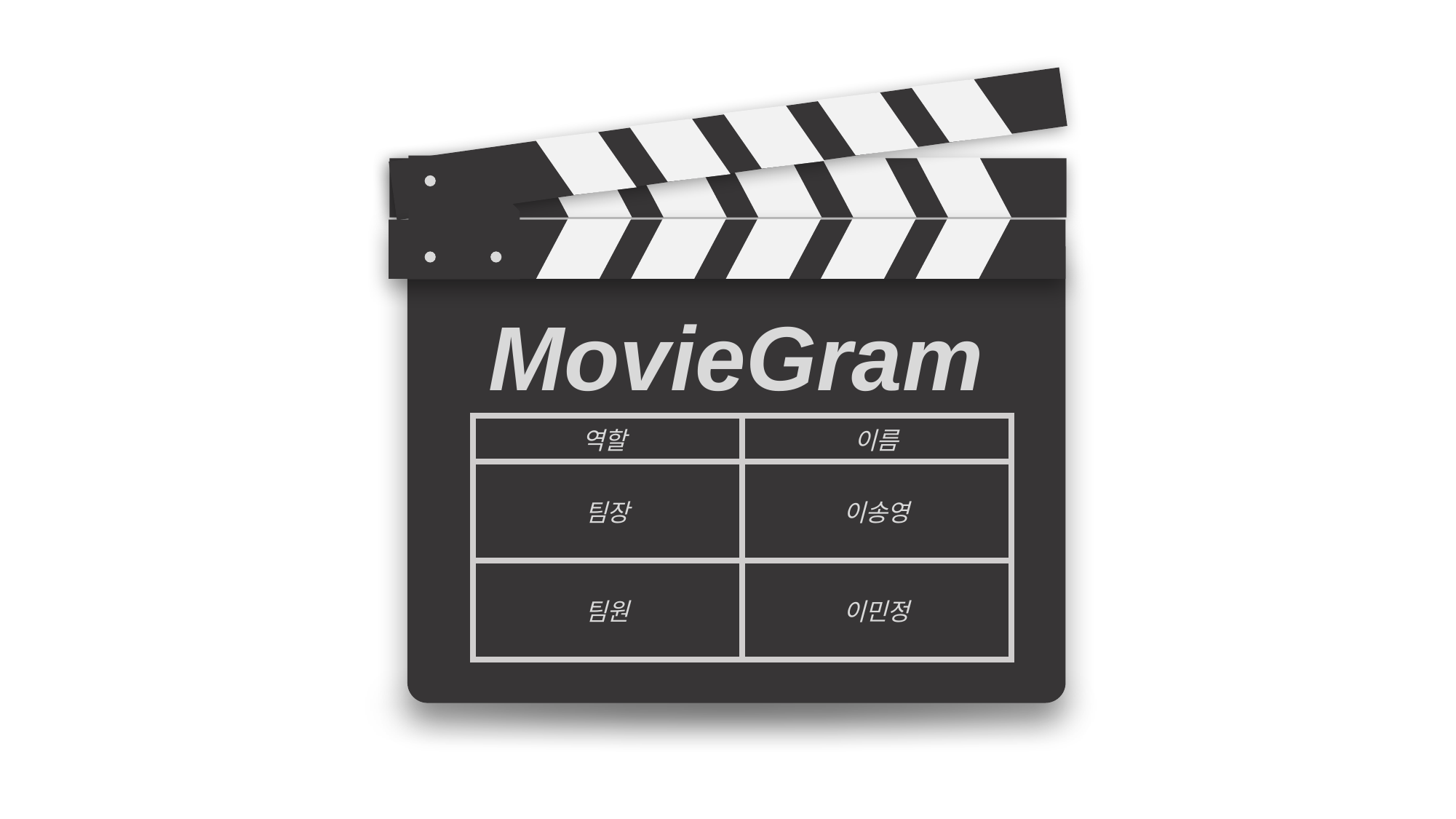

MovieGram

| 역할 | 이름 |
| --- | --- |
| 팀장 | 이송영 |
| 팀원 | 이민정 |